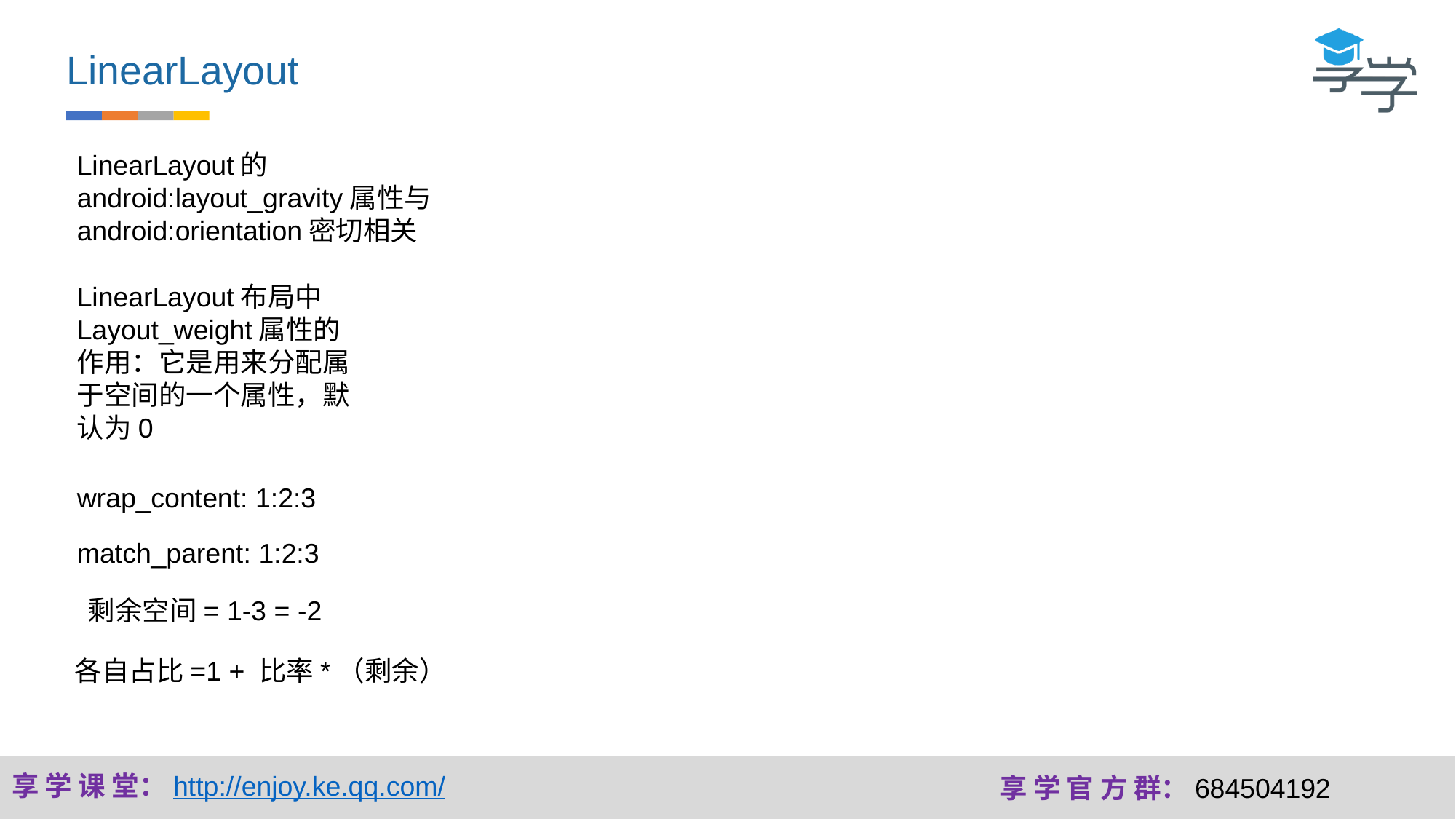

LinearLayout

LinearLayout的android:layout_gravity属性与android:orientation密切相关
LinearLayout布局中Layout_weight属性的作用：它是用来分配属于空间的一个属性，默认为0
wrap_content: 1:2:3
match_parent: 1:2:3
剩余空间= 1-3 = -2
各自占比=1 + 比率*（剩余）